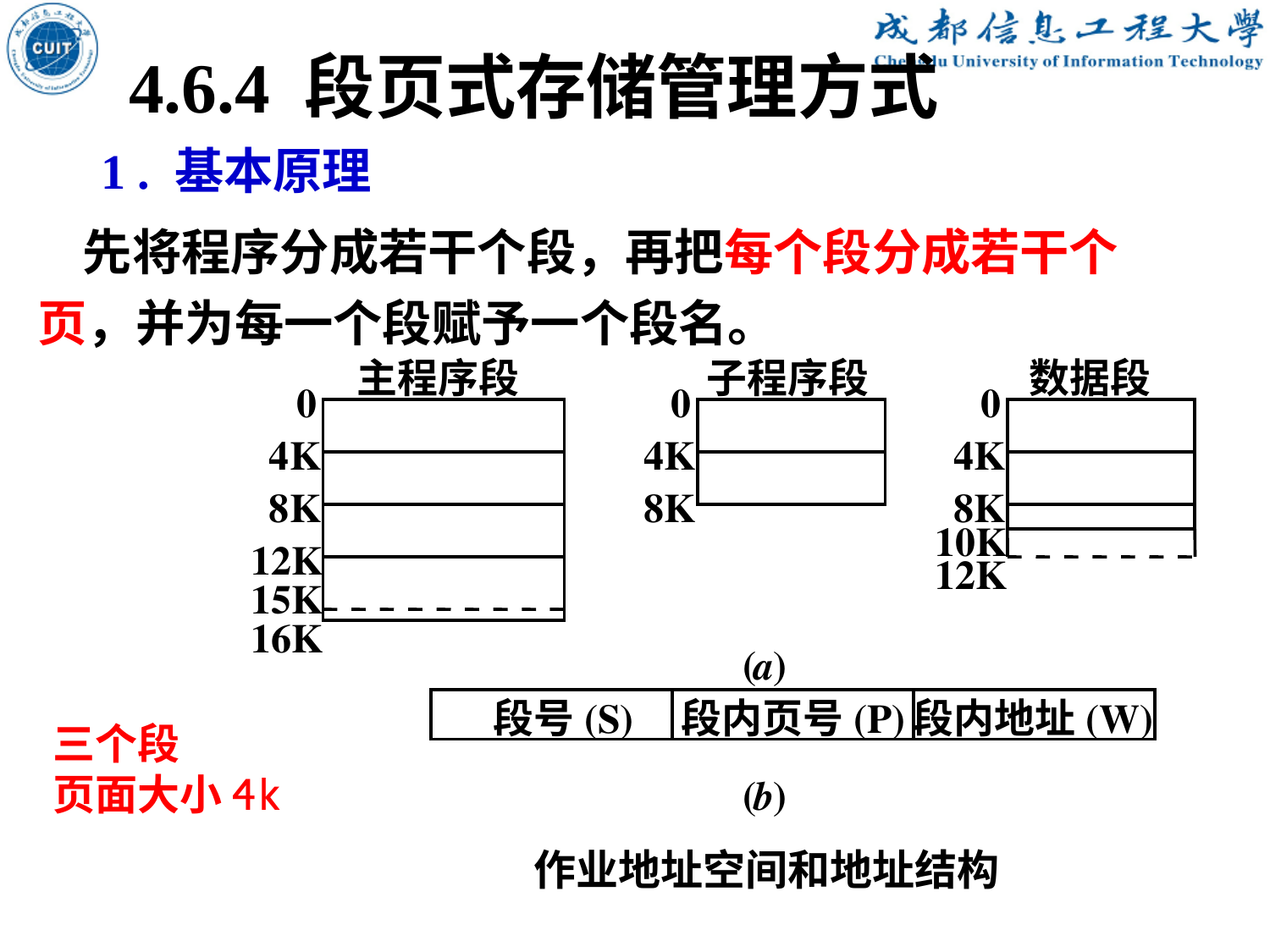

4.6.4 段页式存储管理方式
1 . 基本原理
   先将程序分成若干个段，再把每个段分成若干个页，并为每一个段赋予一个段名。
主程序段
子程序段
数据段
0
0
0

4K
4K
4K

8K
8K
8K

10K

12K
12K

15K

16K
(
a
)

段号(S)
段内页号(P)
段内地址(W)
(
b
)
作业地址空间和地址结构
三个段
页面大小4k